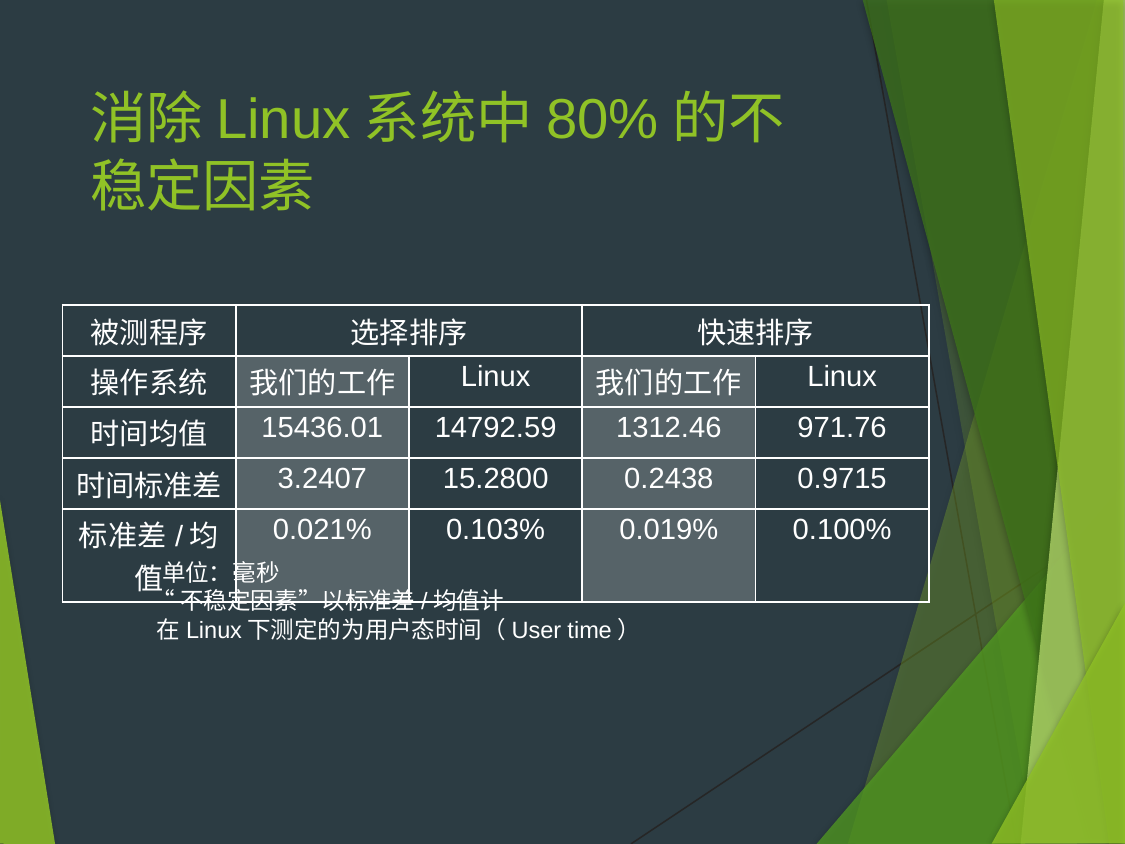

# 消除Linux系统中80%的不稳定因素
| 被测程序 | 选择排序 |  | 快速排序 |  |
| --- | --- | --- | --- | --- |
| 操作系统 | 我们的工作 | Linux | 我们的工作 | Linux |
| 时间均值 | 15436.01 | 14792.59 | 1312.46 | 971.76 |
| 时间标准差 | 3.2407 | 15.2800 | 0.2438 | 0.9715 |
| 标准差/均值 | 0.021% | 0.103% | 0.019% | 0.100% |
* 单位：毫秒
  “不稳定因素”以标准差/均值计
  在Linux下测定的为用户态时间（User time）